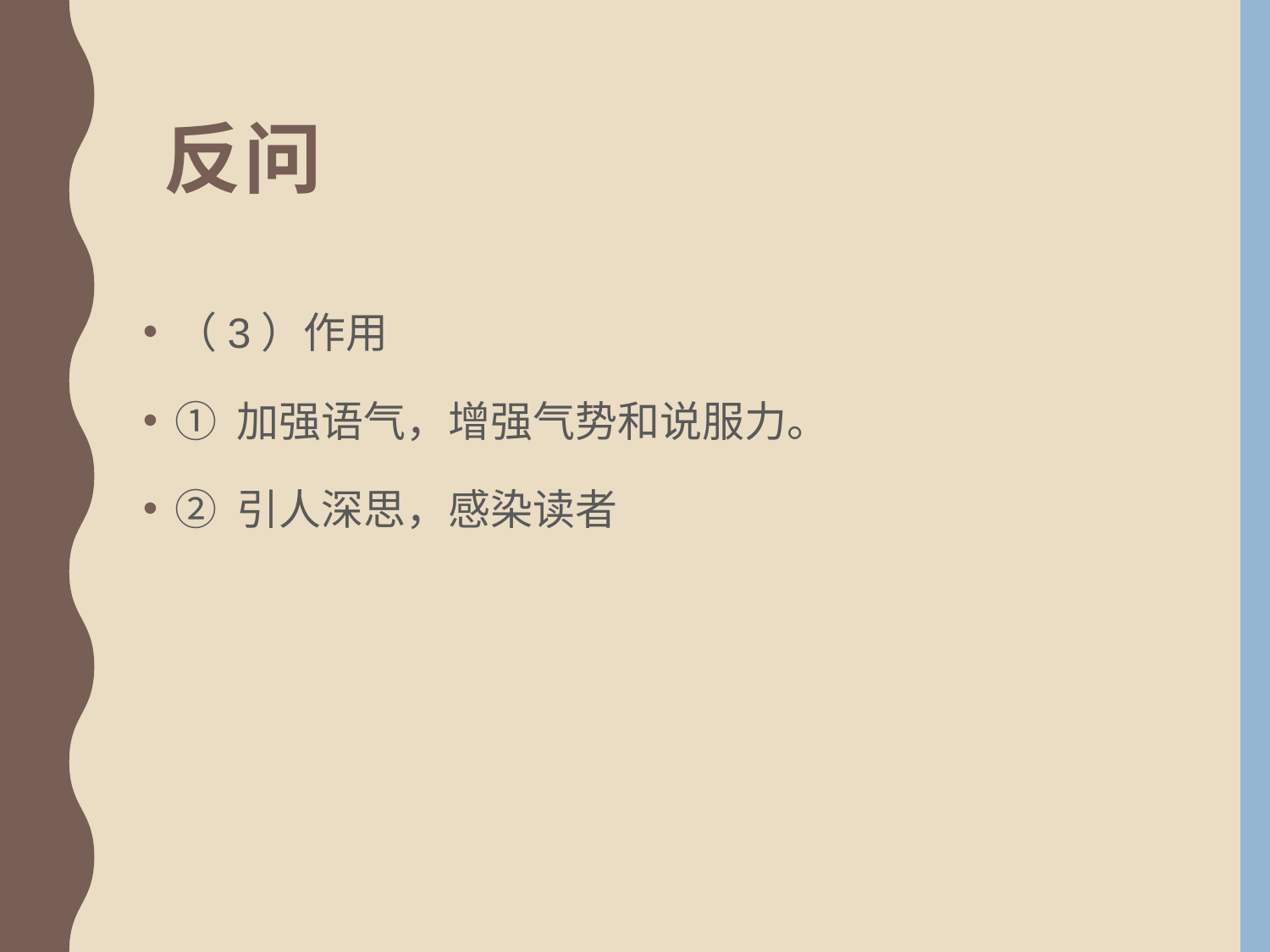

# 反问
（3）作用
① 加强语气，增强气势和说服力。
② 引人深思，感染读者